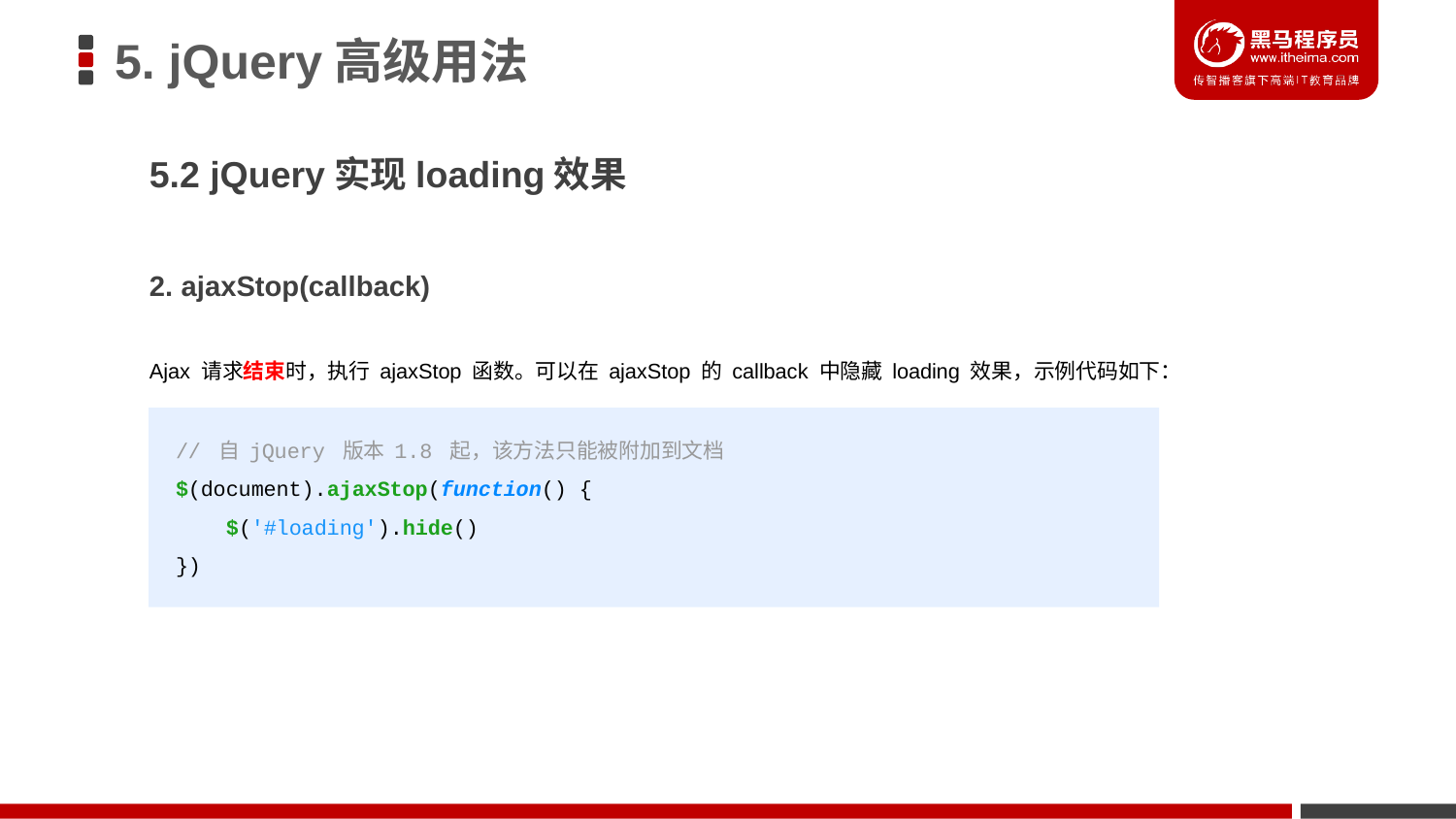

# 5. jQuery高级用法
5.2 jQuery实现loading效果
2. ajaxStop(callback)
Ajax 请求结束时，执行 ajaxStop 函数。可以在 ajaxStop 的 callback 中隐藏 loading 效果，示例代码如下：

 // 自 jQuery 版本 1.8 起，该方法只能被附加到文档
 $(document).ajaxStop(function() {
     $('#loading').hide()
 })